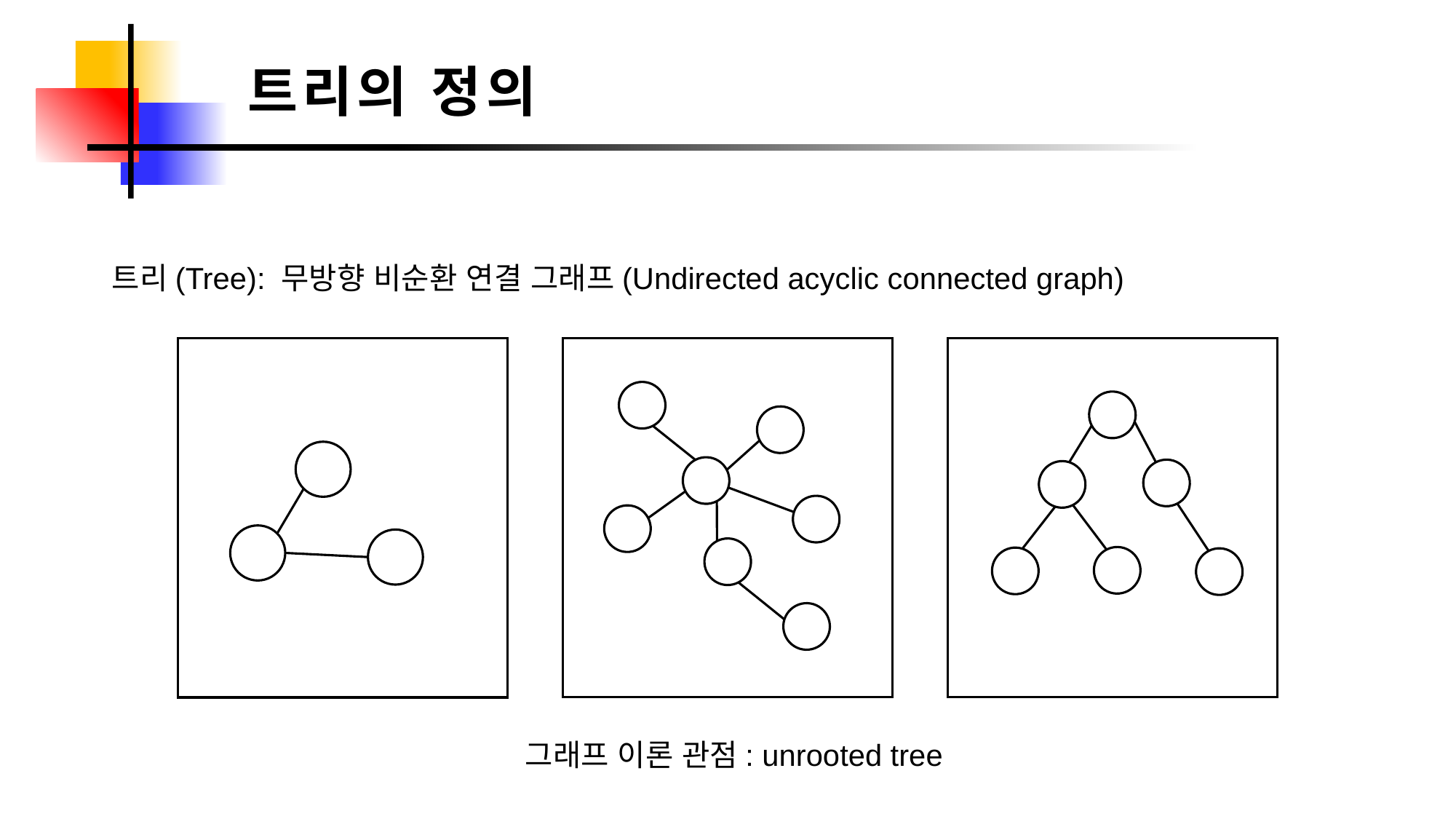

트리의 정의
트리(Tree): 무방향 비순환 연결 그래프(Undirected acyclic connected graph)

그래프 이론 관점: unrooted tree